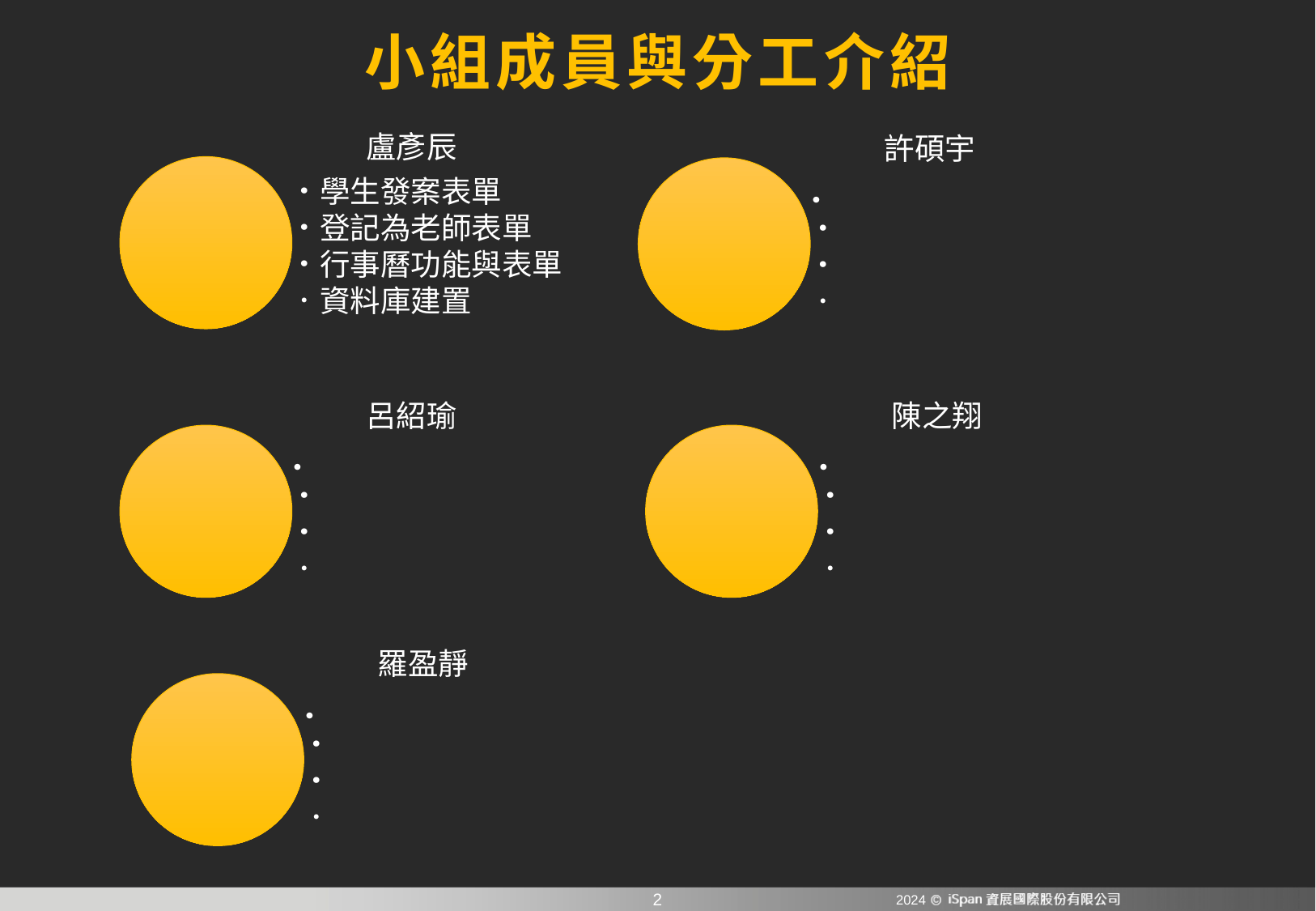

# 小組成員與分工介紹
盧彥辰

．學生發案表單
．登記為老師表單
．行事曆功能與表單
．資料庫建置
許碩宇

．
．
．
．
呂紹瑜

．
．
．
．
陳之翔

．
．
．
．
羅盈靜

．
．
．
．
2024